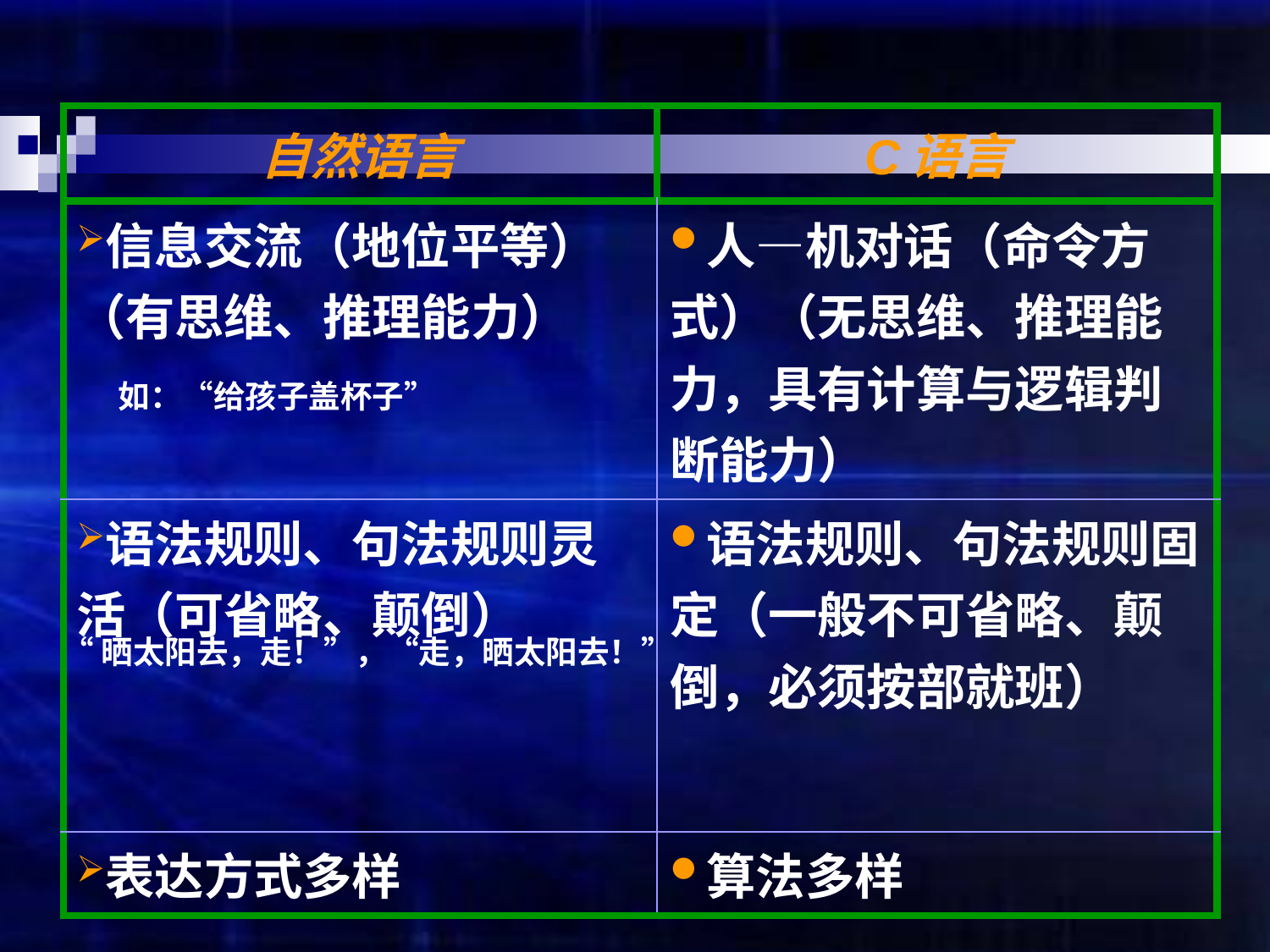

| 自然语言 | C语言 |
| --- | --- |
| 信息交流（地位平等）（有思维、推理能力） | 人—机对话（命令方式）（无思维、推理能力，具有计算与逻辑判断能力） |
| 语法规则、句法规则灵活（可省略、颠倒） | 语法规则、句法规则固定（一般不可省略、颠倒，必须按部就班） |
| 表达方式多样 | 算法多样 |
如：“给孩子盖杯子”
“晒太阳去，走！”，“走，晒太阳去！”